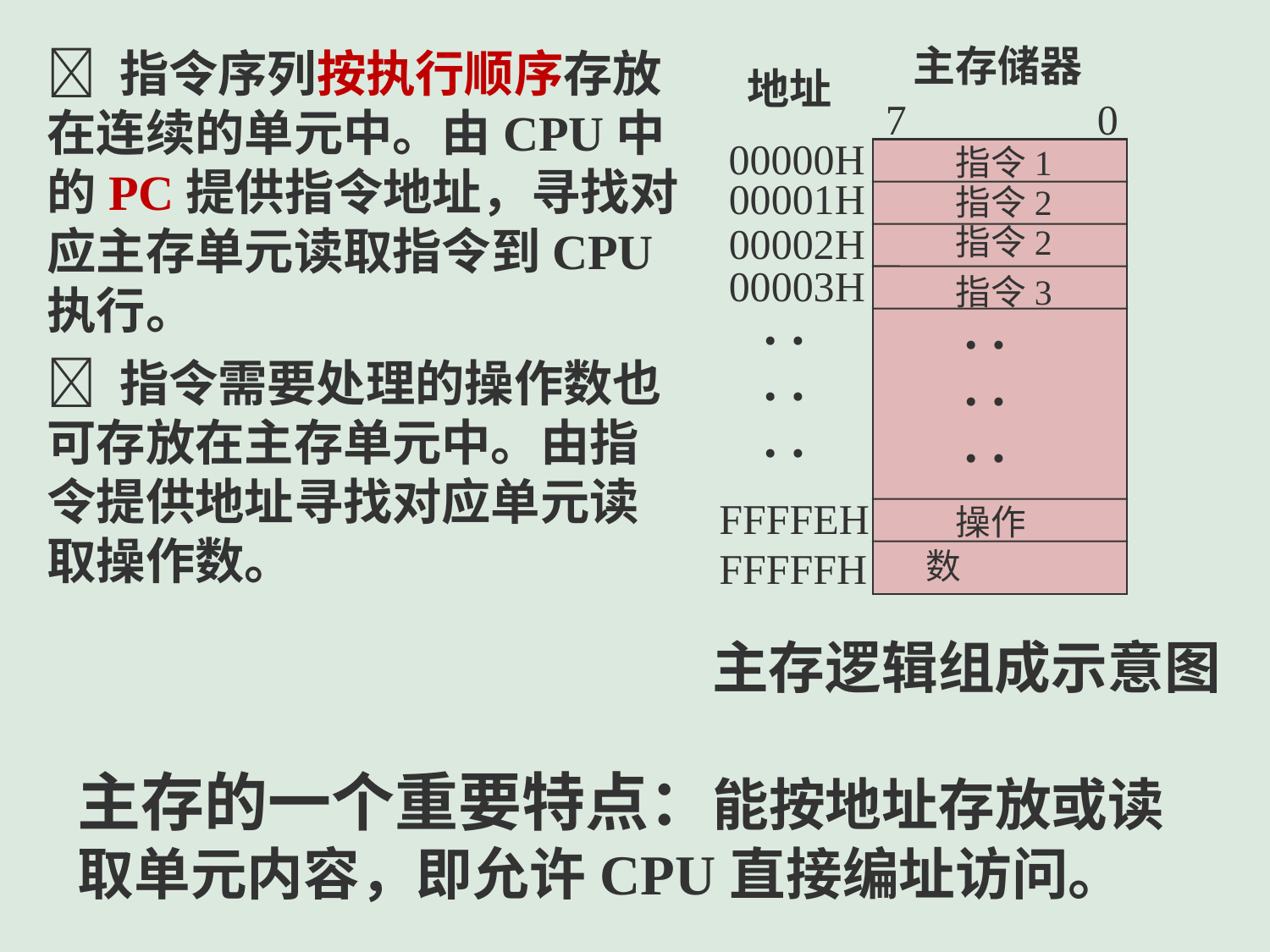

主存储器
• 指令序列按执行顺序存放在连续的单元中。由CPU中的PC提供指令地址，寻找对应主存单元读取指令到CPU执行。
地址
7                  0
  00000H
  指令1

  00001H
  指令2

  指令2
  00002H

  00003H
  指令3

：：：
：：：
• 指令需要处理的操作数也可存放在主存单元中。由指令提供地址寻找对应单元读取操作数。
  FFFFEH
  操作数

  FFFFFH

主存逻辑组成示意图
主存的一个重要特点：能按地址存放或读取单元内容，即允许CPU直接编址访问。
21